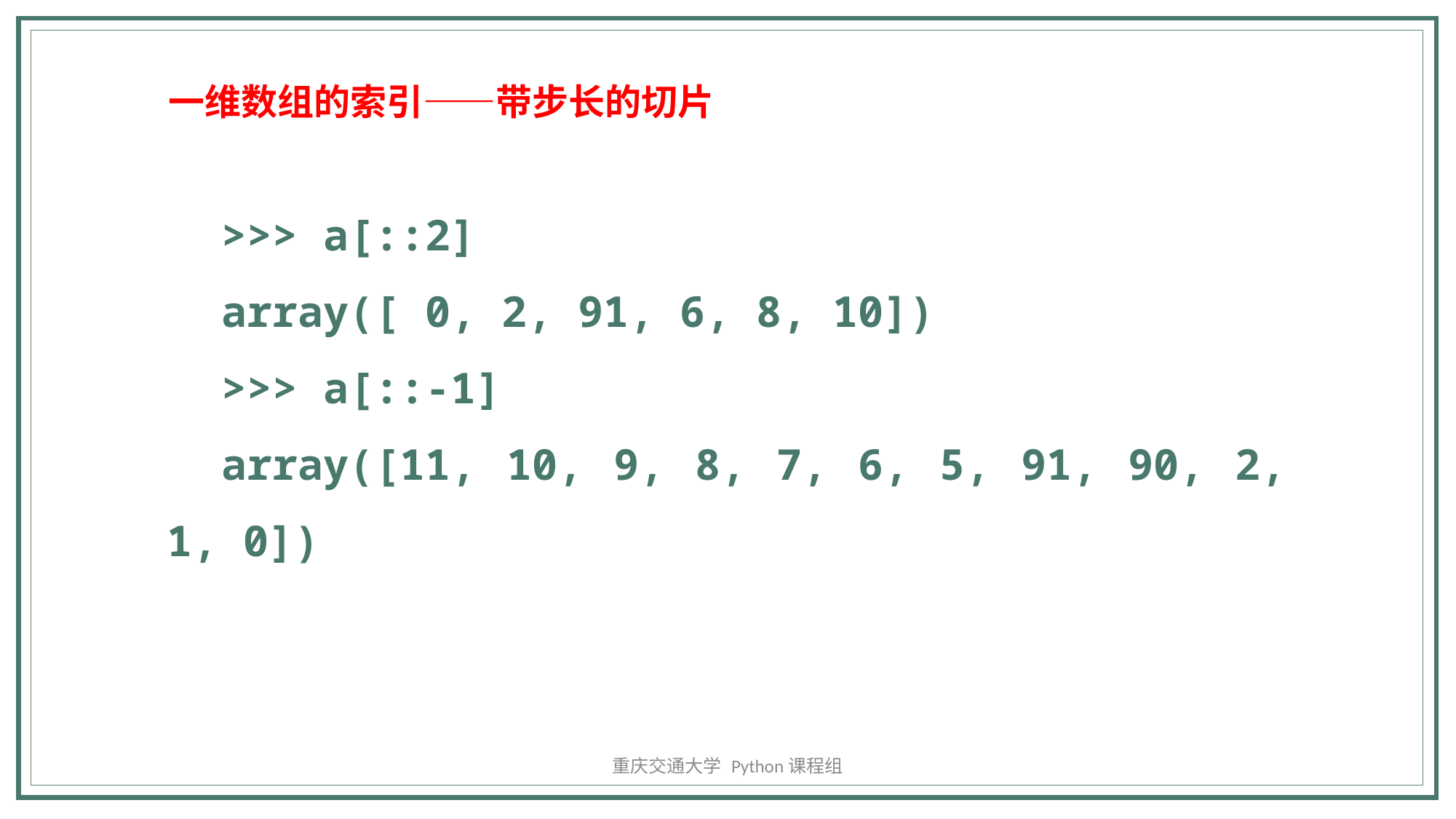

一维数组的索引——带步长的切片
>>> a[::2]
array([ 0, 2, 91, 6, 8, 10])
>>> a[::-1]
array([11, 10, 9, 8, 7, 6, 5, 91, 90, 2, 1, 0])
重庆交通大学 Python课程组